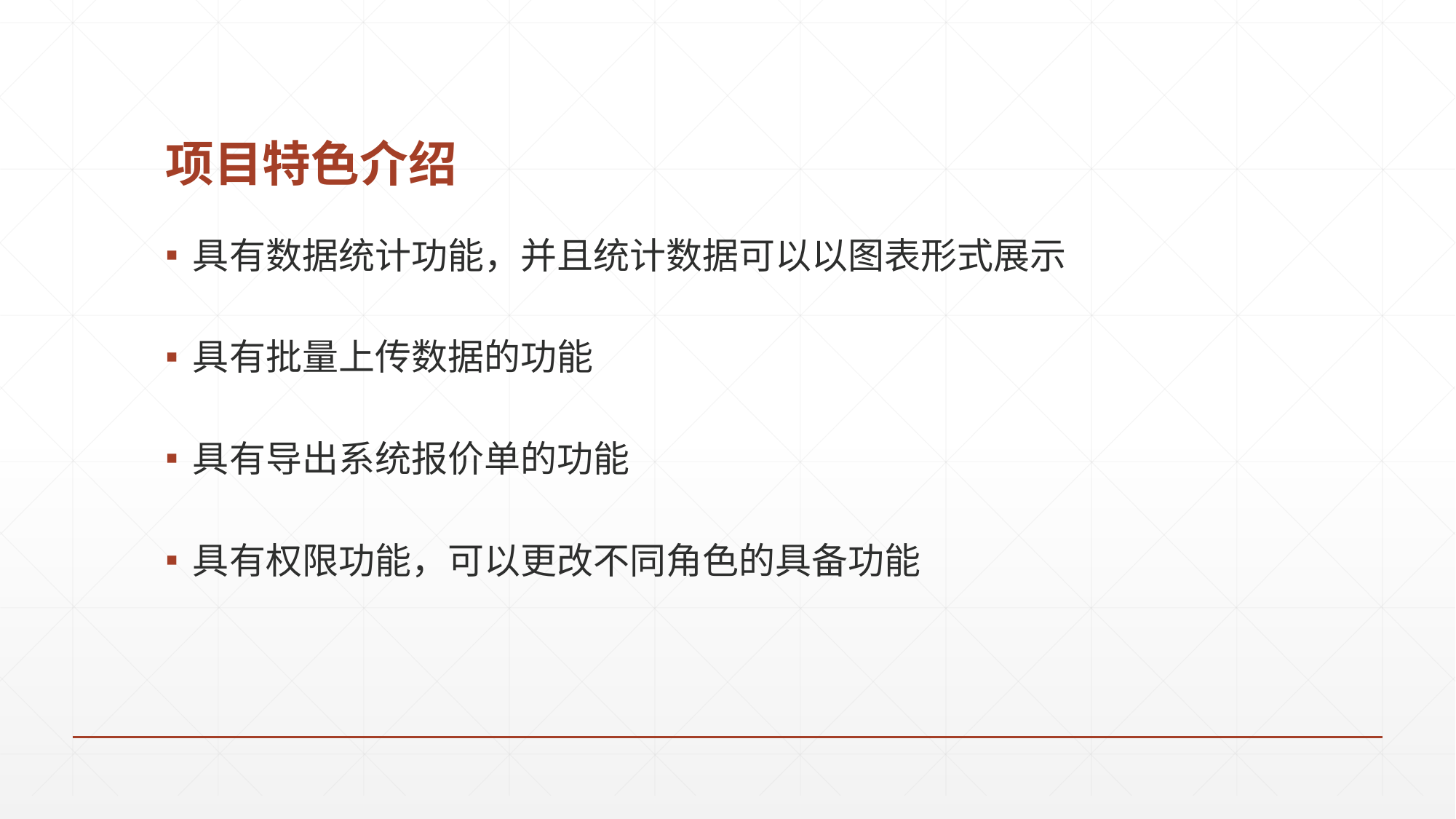

# 项目特色介绍
具有数据统计功能，并且统计数据可以以图表形式展示
具有批量上传数据的功能
具有导出系统报价单的功能
具有权限功能，可以更改不同角色的具备功能